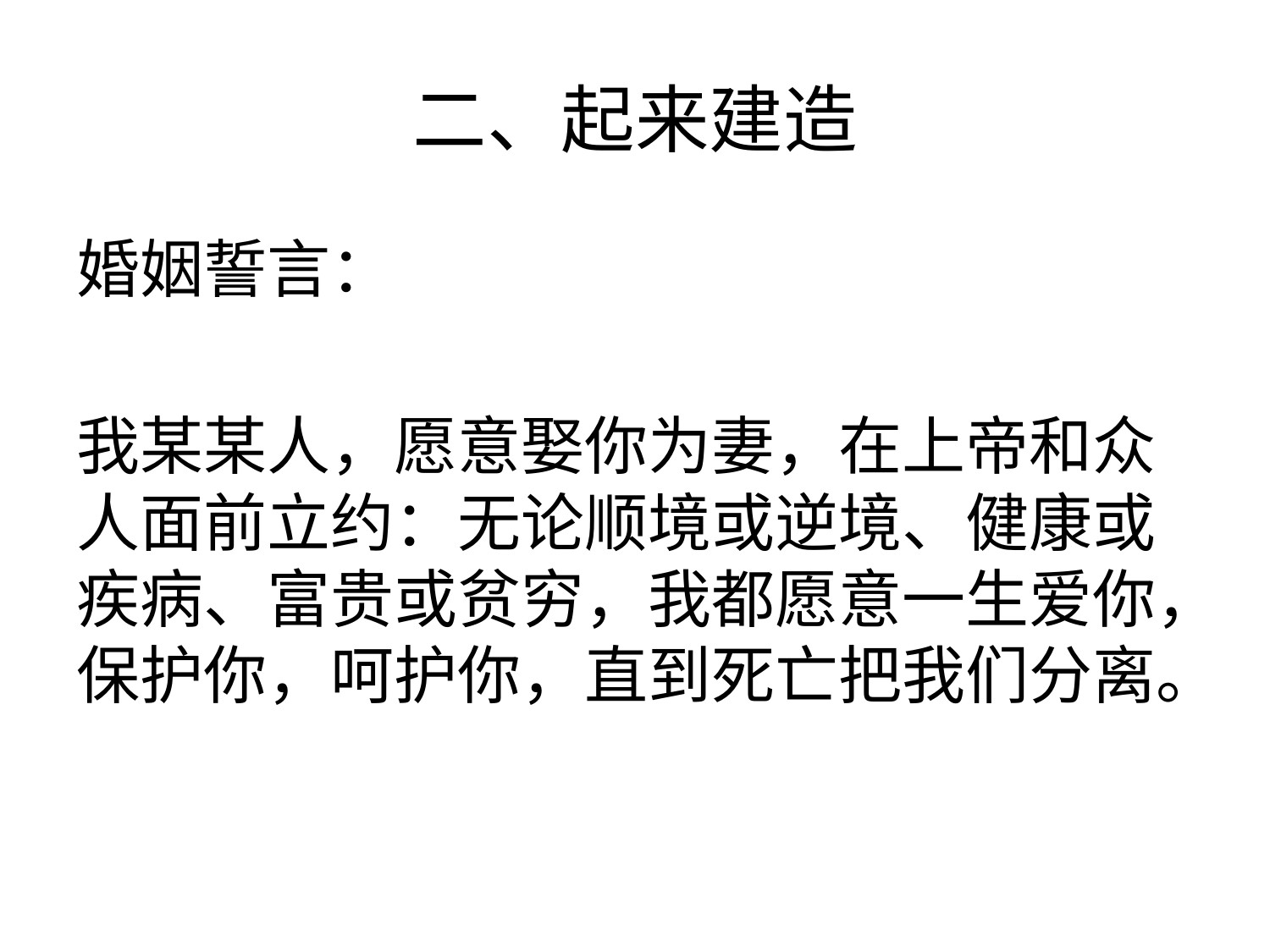

# 二、起来建造
婚姻誓言：

我某某人，愿意娶你为妻，在上帝和众人面前立约：无论顺境或逆境、健康或疾病、富贵或贫穷，我都愿意一生爱你，保护你，呵护你，直到死亡把我们分离。